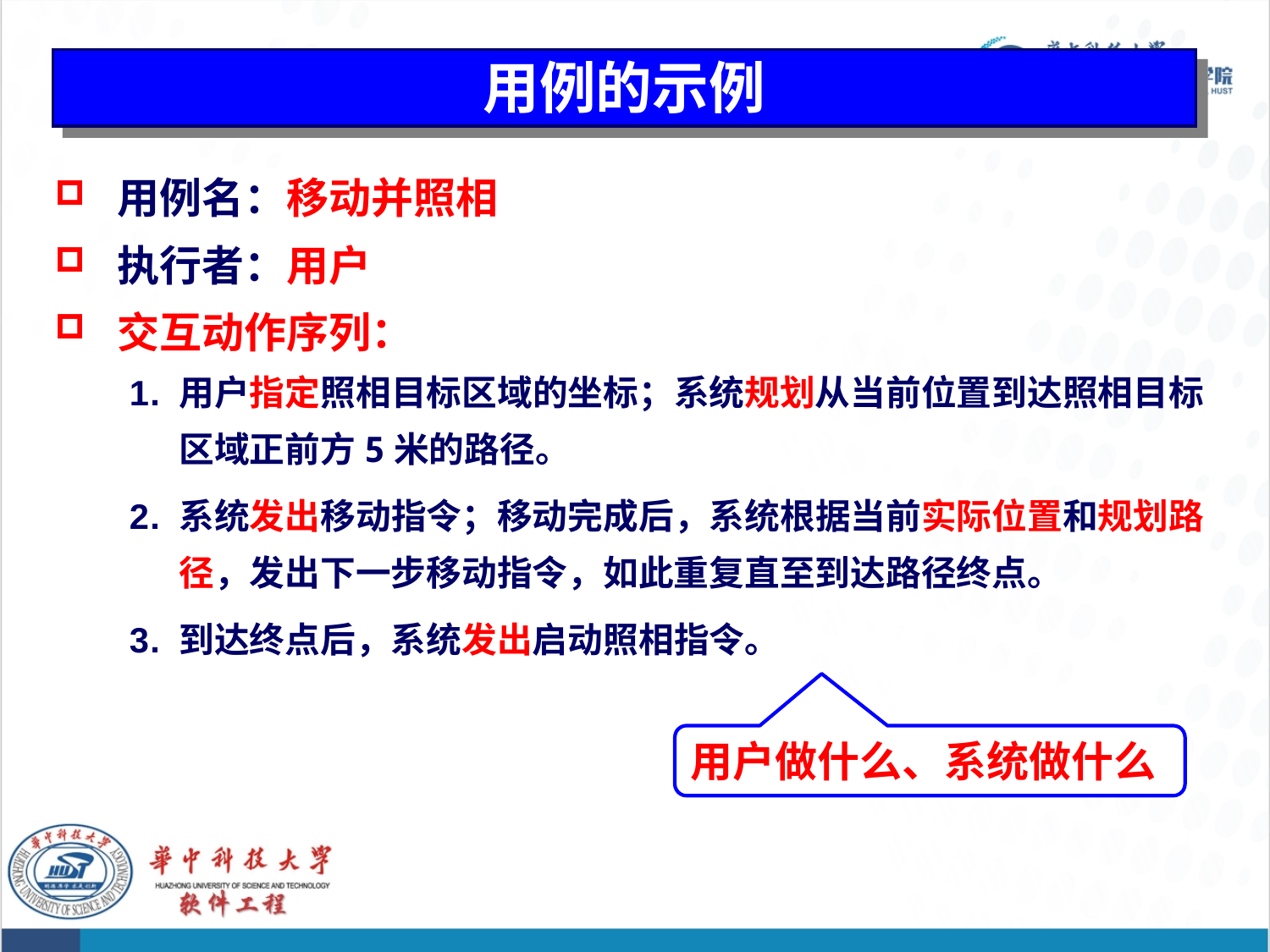

# 用例的示例
用例名：移动并照相
执行者：用户
交互动作序列：
用户指定照相目标区域的坐标；系统规划从当前位置到达照相目标区域正前方5米的路径。
系统发出移动指令；移动完成后，系统根据当前实际位置和规划路径，发出下一步移动指令，如此重复直至到达路径终点。
到达终点后，系统发出启动照相指令。
用户做什么、系统做什么